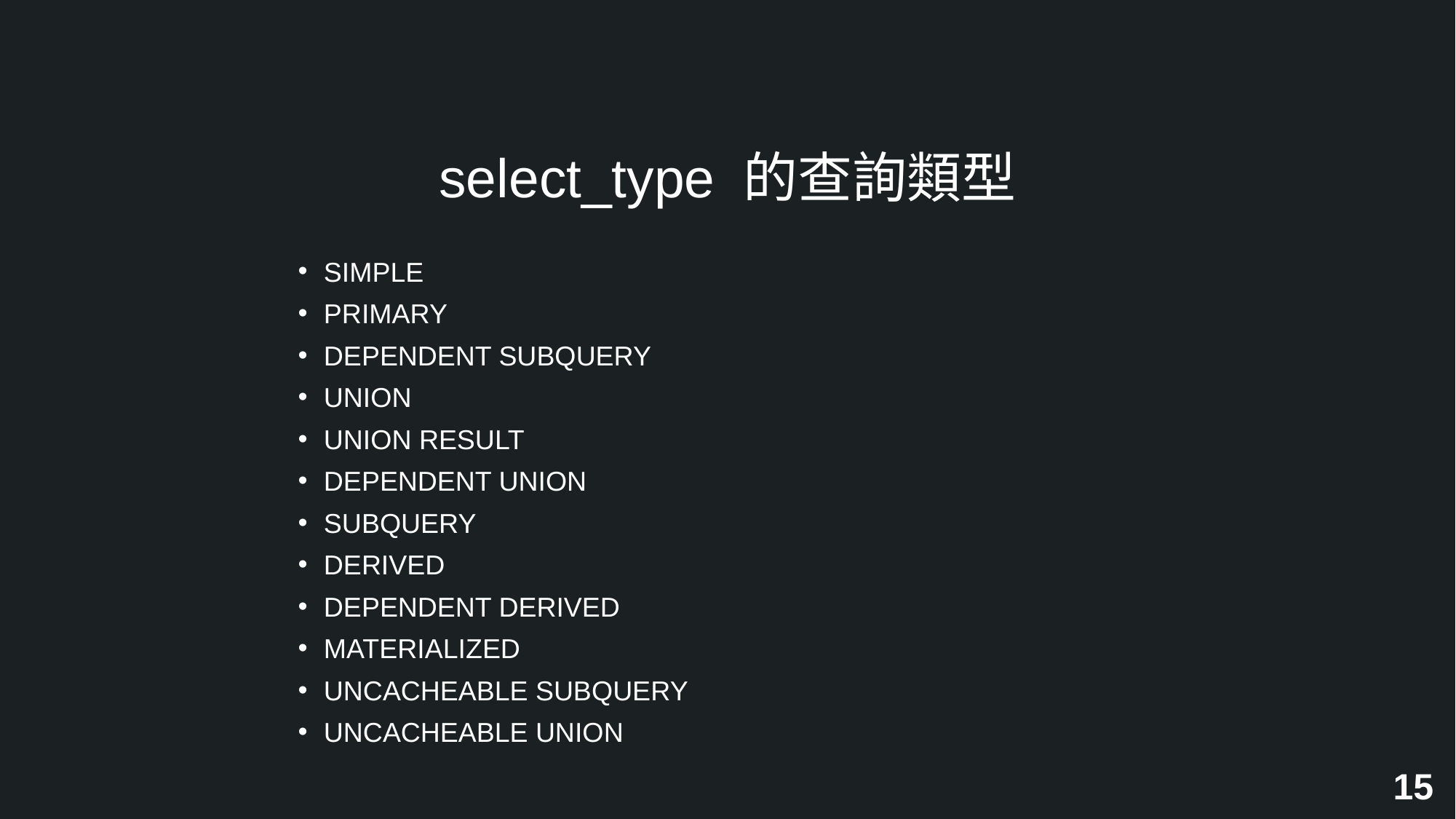

select_type 的查詢類型
SIMPLE
PRIMARY
DEPENDENT SUBQUERY
UNION
UNION RESULT
DEPENDENT UNION
SUBQUERY
DERIVED
DEPENDENT DERIVED
MATERIALIZED
UNCACHEABLE SUBQUERY
UNCACHEABLE UNION
15